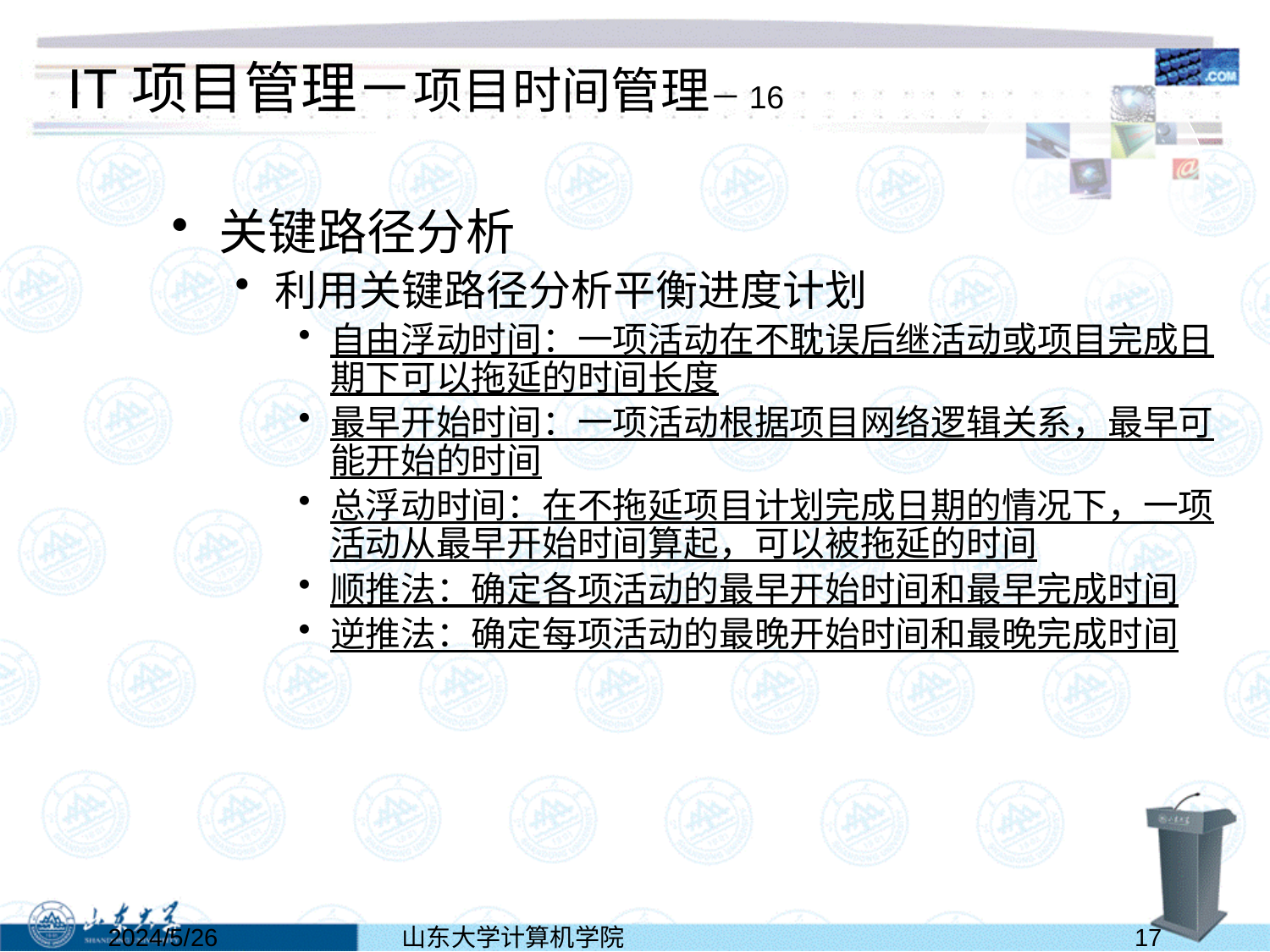

# IT项目管理－项目时间管理－16
关键路径分析
利用关键路径分析平衡进度计划
自由浮动时间：一项活动在不耽误后继活动或项目完成日期下可以拖延的时间长度
最早开始时间：一项活动根据项目网络逻辑关系，最早可能开始的时间
总浮动时间：在不拖延项目计划完成日期的情况下，一项活动从最早开始时间算起，可以被拖延的时间
顺推法：确定各项活动的最早开始时间和最早完成时间
逆推法：确定每项活动的最晚开始时间和最晚完成时间
2024/5/26
山东大学计算机学院人机交互与虚拟现实实验室
17